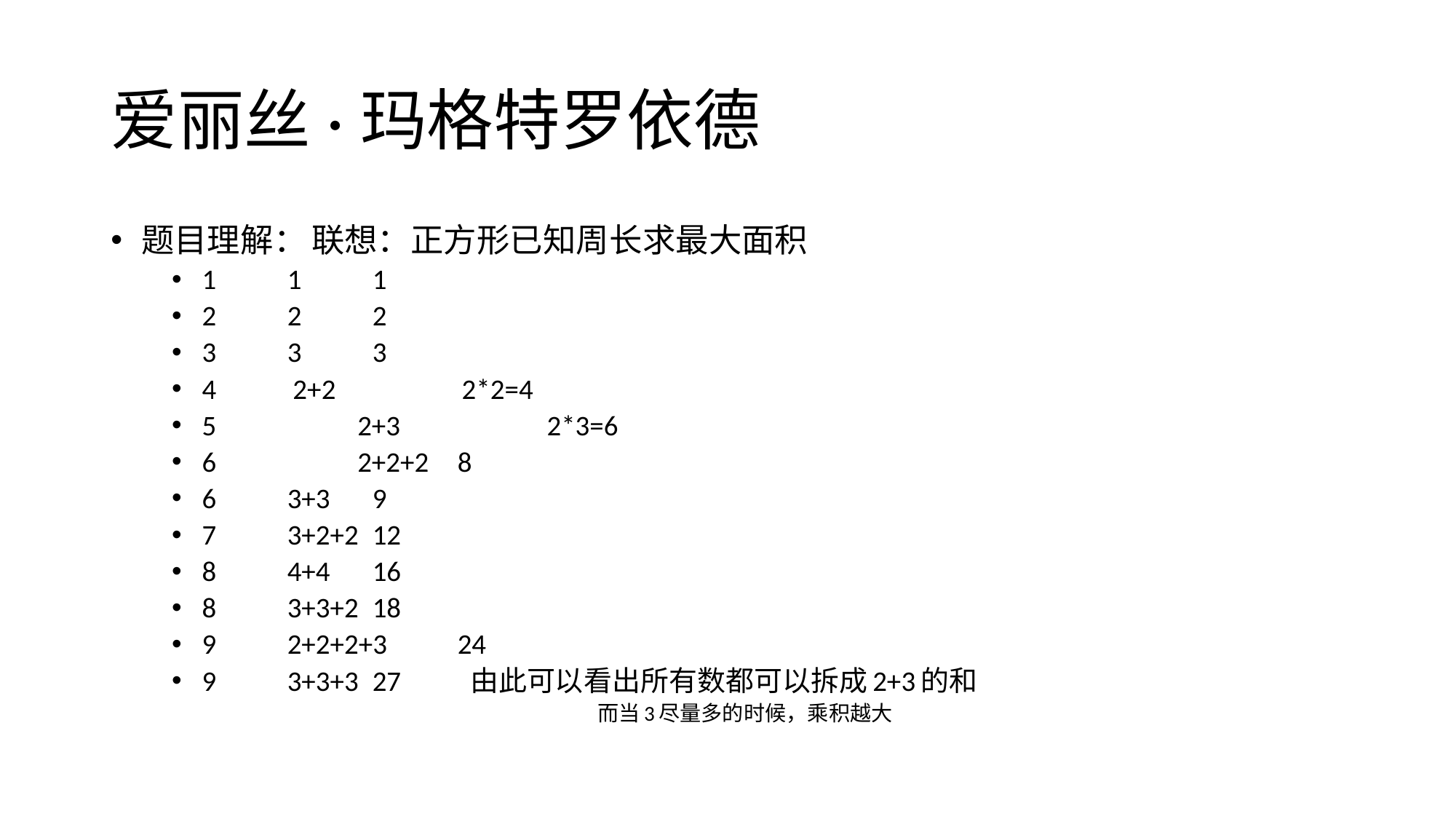

# 爱丽丝·玛格特罗依德
题目理解：					联想：正方形已知周长求最大面积
1     	1		1
2     	2		2
3     	3		3
4            2+2		              2*2=4
5	           2+3		              2*3=6
6	           2+2+2		8
6		3+3		9
7		3+2+2		12
8		4+4		16
8		3+3+2		18
9		2+2+2+3		24
9		3+3+3		27          由此可以看出所有数都可以拆成2+3的和
	而当3尽量多的时候，乘积越大